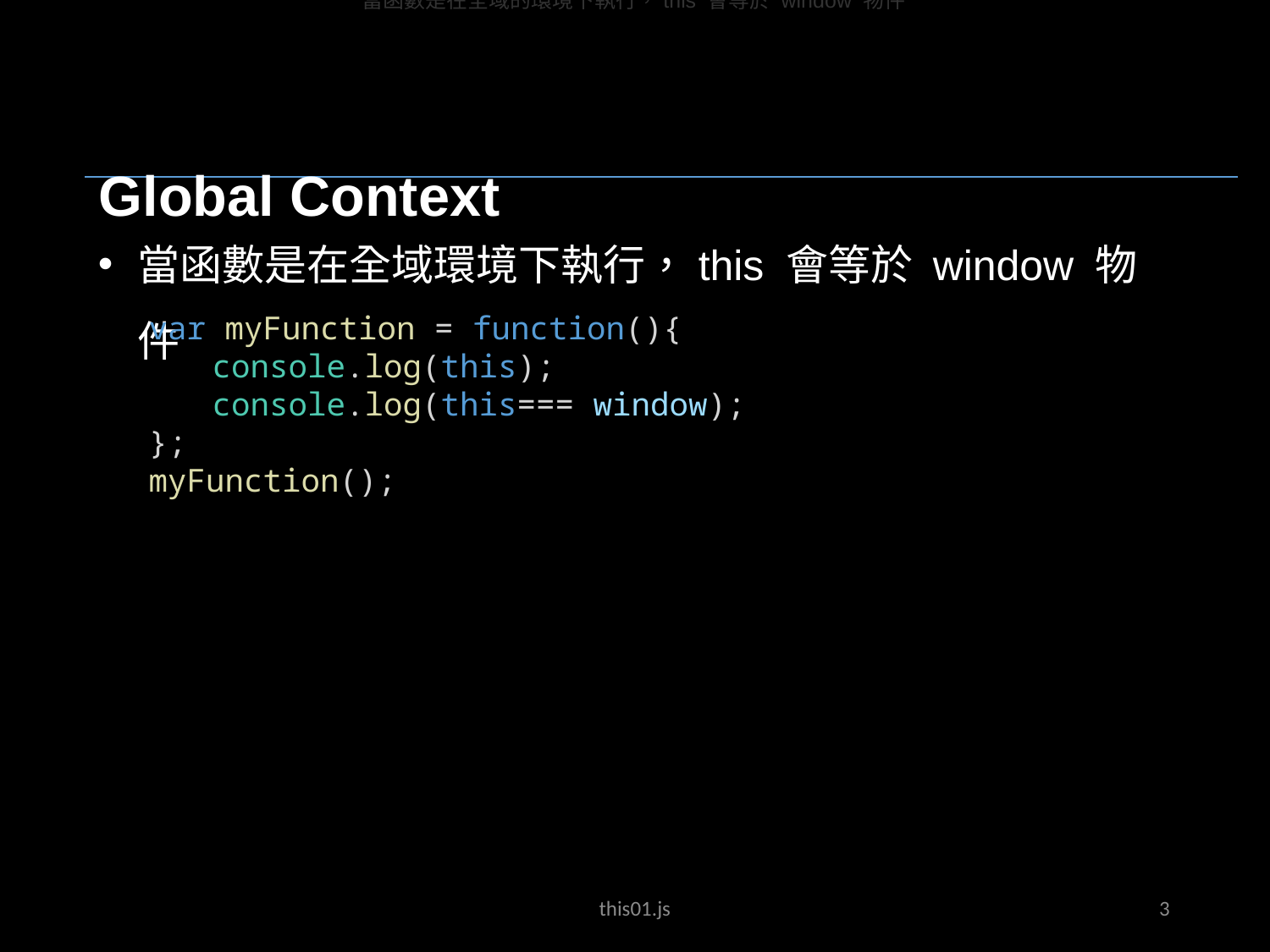

當函數是在全域的環境下執行，this 會等於 window 物件
Global Context
當函數是在全域環境下執行，this 會等於 window 物件

var myFunction = function(){
console.log(this);
console.log(this=== window);
};
myFunction();
JavaScriptObjects02.js
this01.js
3